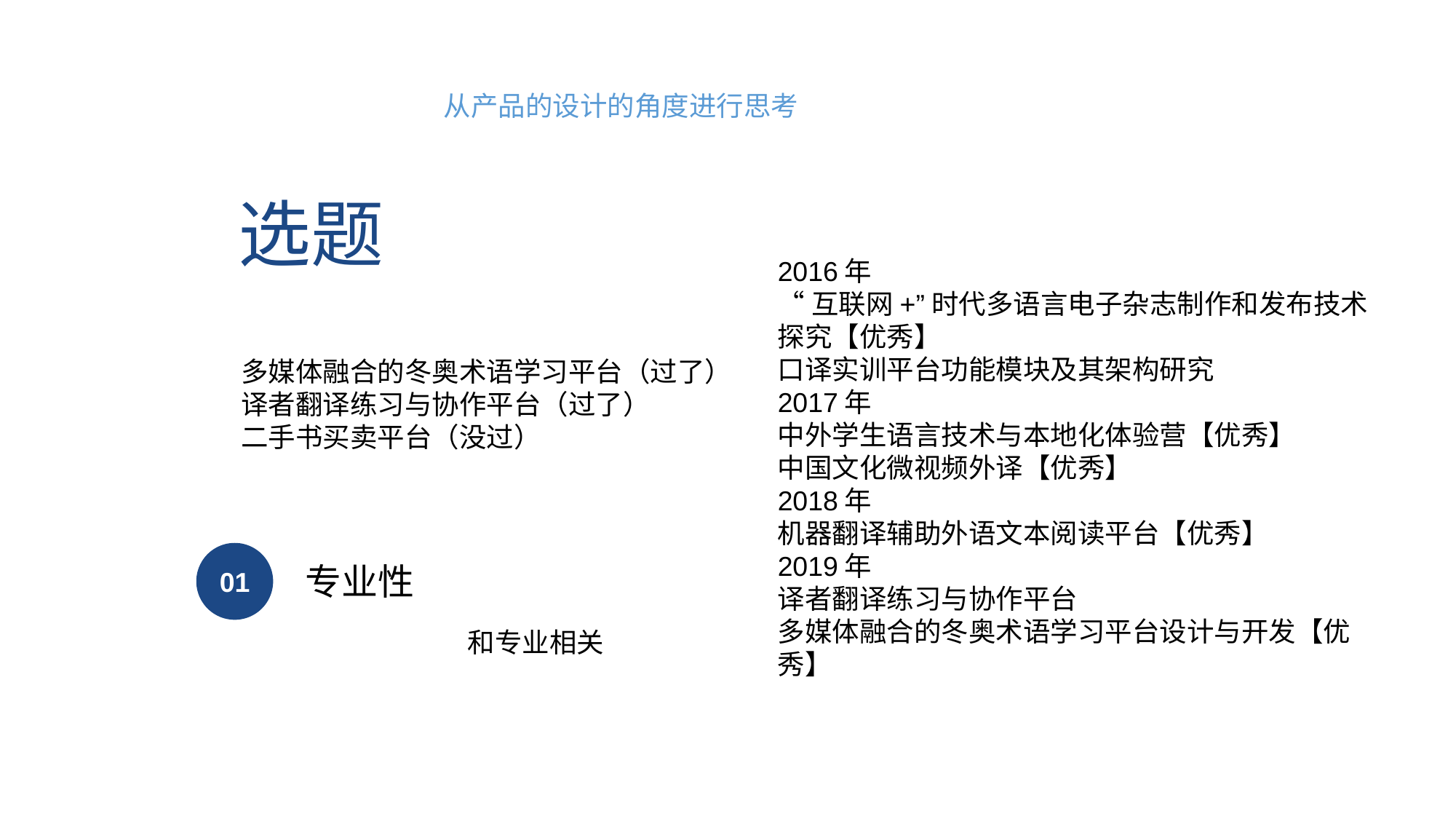

从产品的设计的角度进行思考
选题

2016年
“互联网+”时代多语言电子杂志制作和发布技术探究【优秀】
口译实训平台功能模块及其架构研究
2017年
中外学生语言技术与本地化体验营【优秀】
中国文化微视频外译【优秀】
2018年
机器翻译辅助外语文本阅读平台【优秀】
2019年
译者翻译练习与协作平台
多媒体融合的冬奥术语学习平台设计与开发【优秀】

多媒体融合的冬奥术语学习平台（过了）
译者翻译练习与协作平台（过了）
二手书买卖平台（没过）
01
专业性
和专业相关